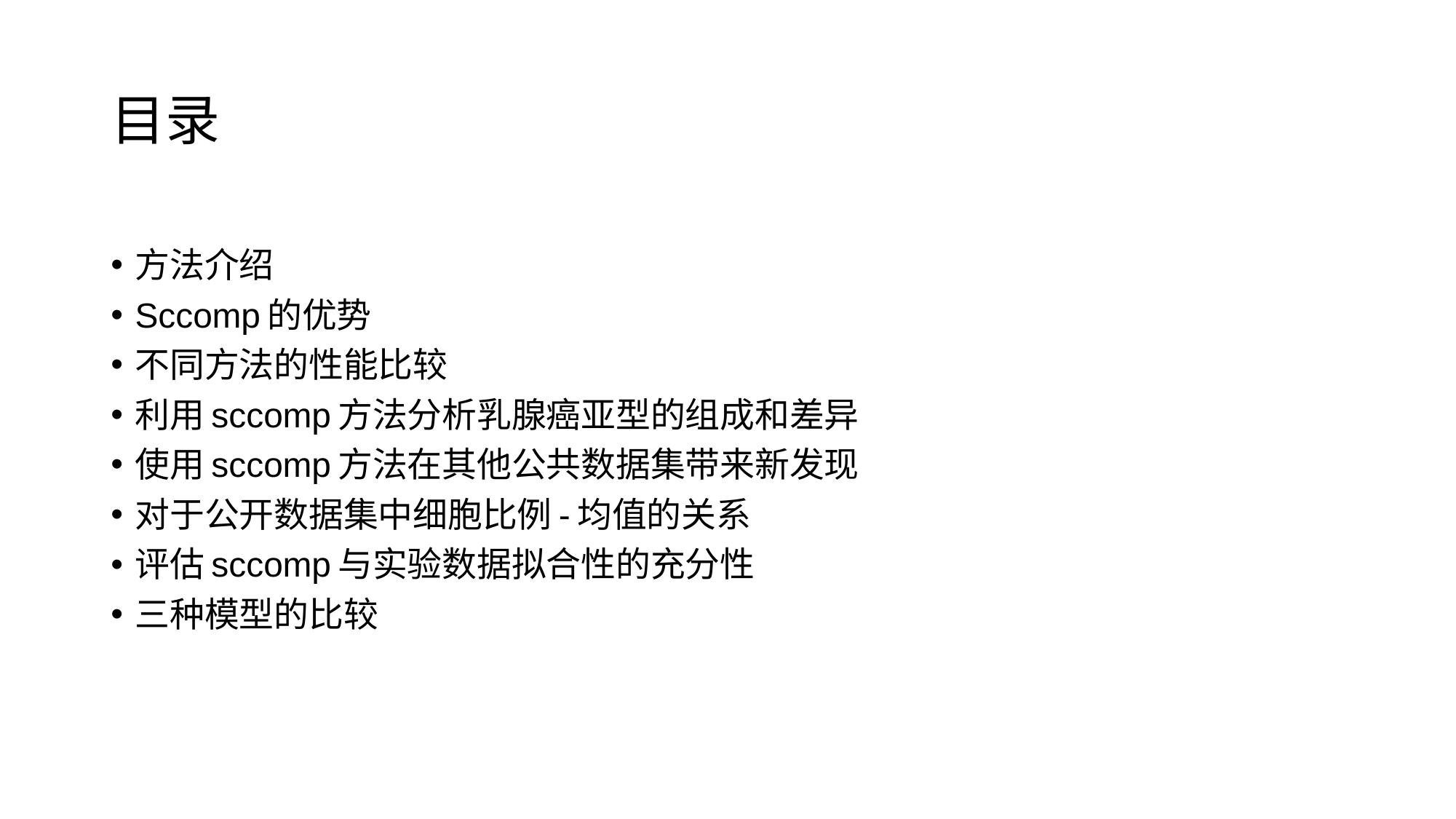

# 目录
方法介绍
Sccomp的优势
不同方法的性能比较
利用sccomp方法分析乳腺癌亚型的组成和差异
使用sccomp方法在其他公共数据集带来新发现
对于公开数据集中细胞比例-均值的关系
评估sccomp与实验数据拟合性的充分性
三种模型的比较